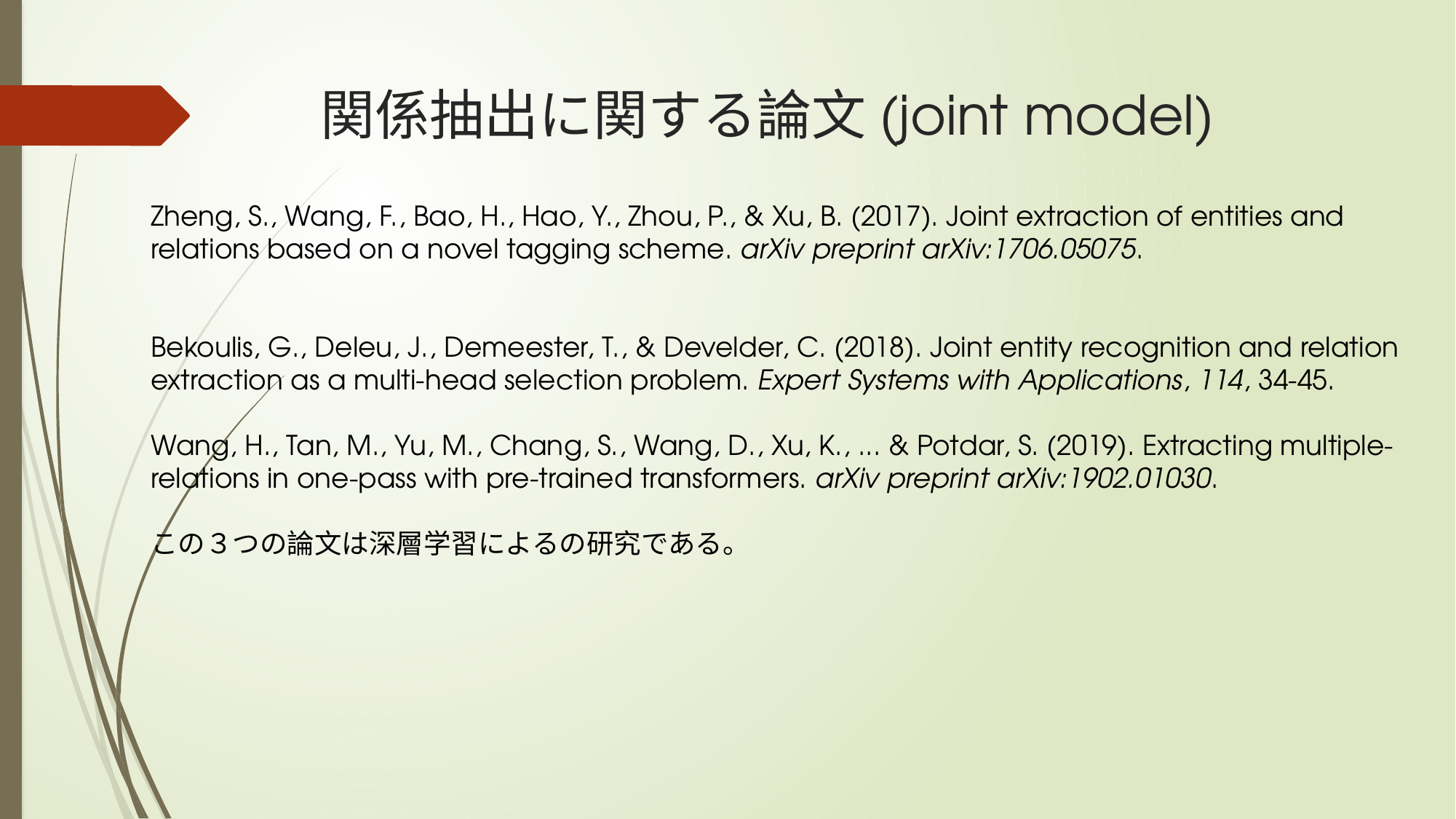

# 関係抽出に関する論文(joint model)
Zheng, S., Wang, F., Bao, H., Hao, Y., Zhou, P., & Xu, B. (2017). Joint extraction of entities and relations based on a novel tagging scheme. arXiv preprint arXiv:1706.05075.

Bekoulis, G., Deleu, J., Demeester, T., & Develder, C. (2018). Joint entity recognition and relation extraction as a multi-head selection problem. Expert Systems with Applications, 114, 34-45.

Wang, H., Tan, M., Yu, M., Chang, S., Wang, D., Xu, K., ... & Potdar, S. (2019). Extracting multiple-relations in one-pass with pre-trained transformers. arXiv preprint arXiv:1902.01030.

この３つの論文は深層学習によるの研究である。